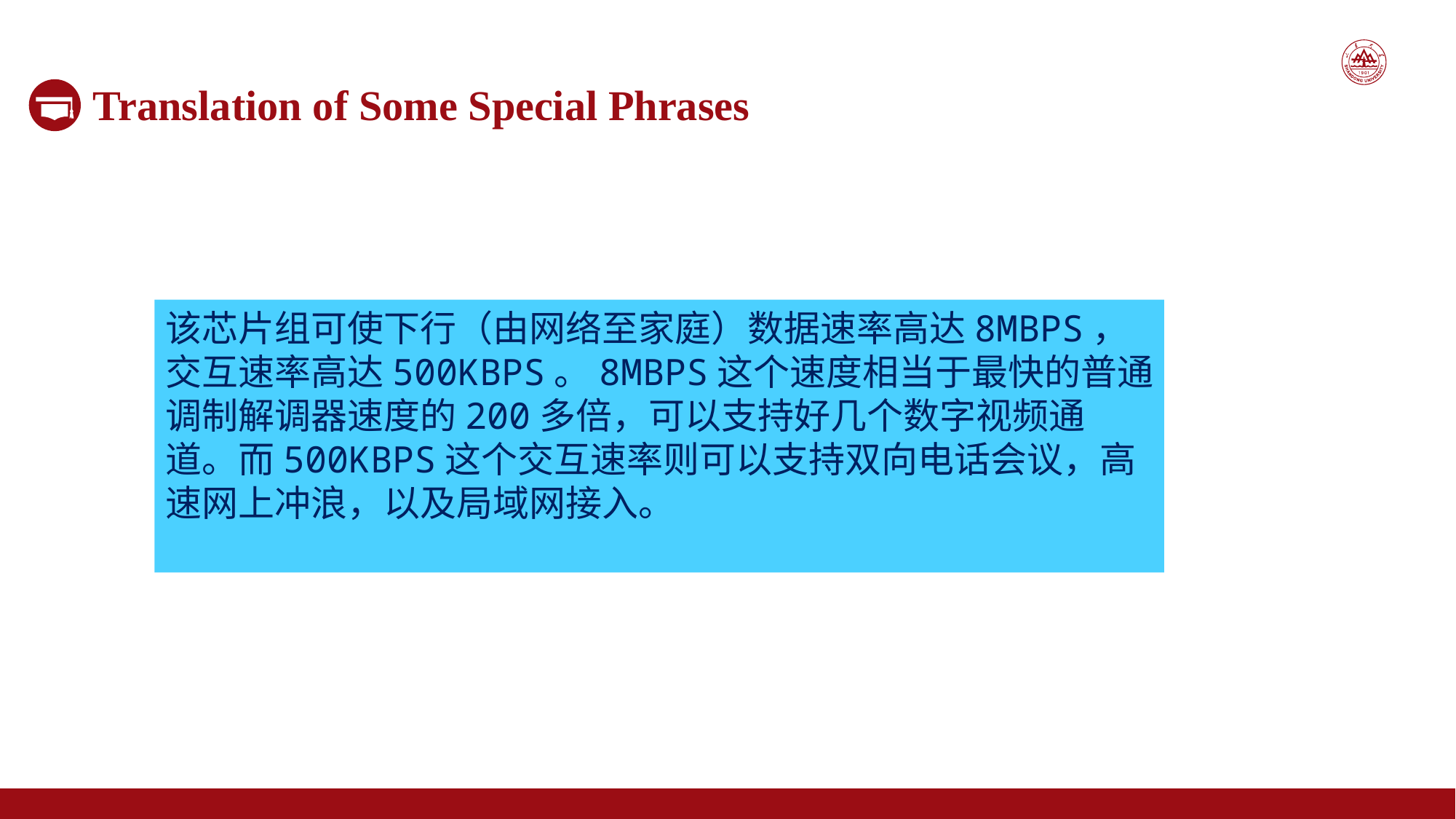

Translation of Some Special Phrases
该芯片组可使下行（由网络至家庭）数据速率高达8MBPS，
交互速率高达500KBPS。8MBPS这个速度相当于最快的普通
调制解调器速度的200多倍，可以支持好几个数字视频通
道。而500KBPS这个交互速率则可以支持双向电话会议，高
速网上冲浪，以及局域网接入。